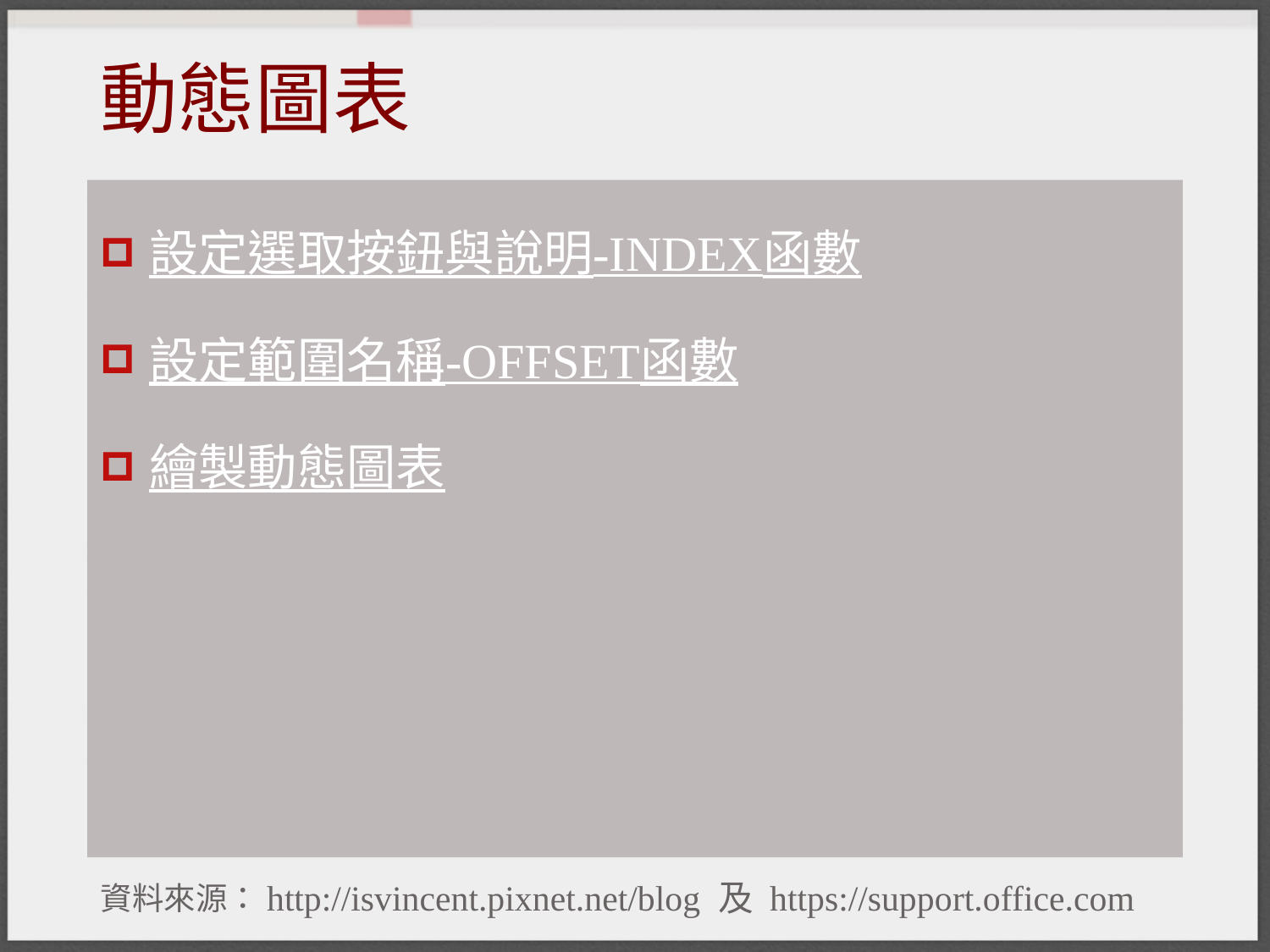

# 動態圖表
設定選取按鈕與說明-INDEX函數
設定範圍名稱-OFFSET函數
繪製動態圖表

http://isvincent.pixnet.net/blog 及 https://support.office.com